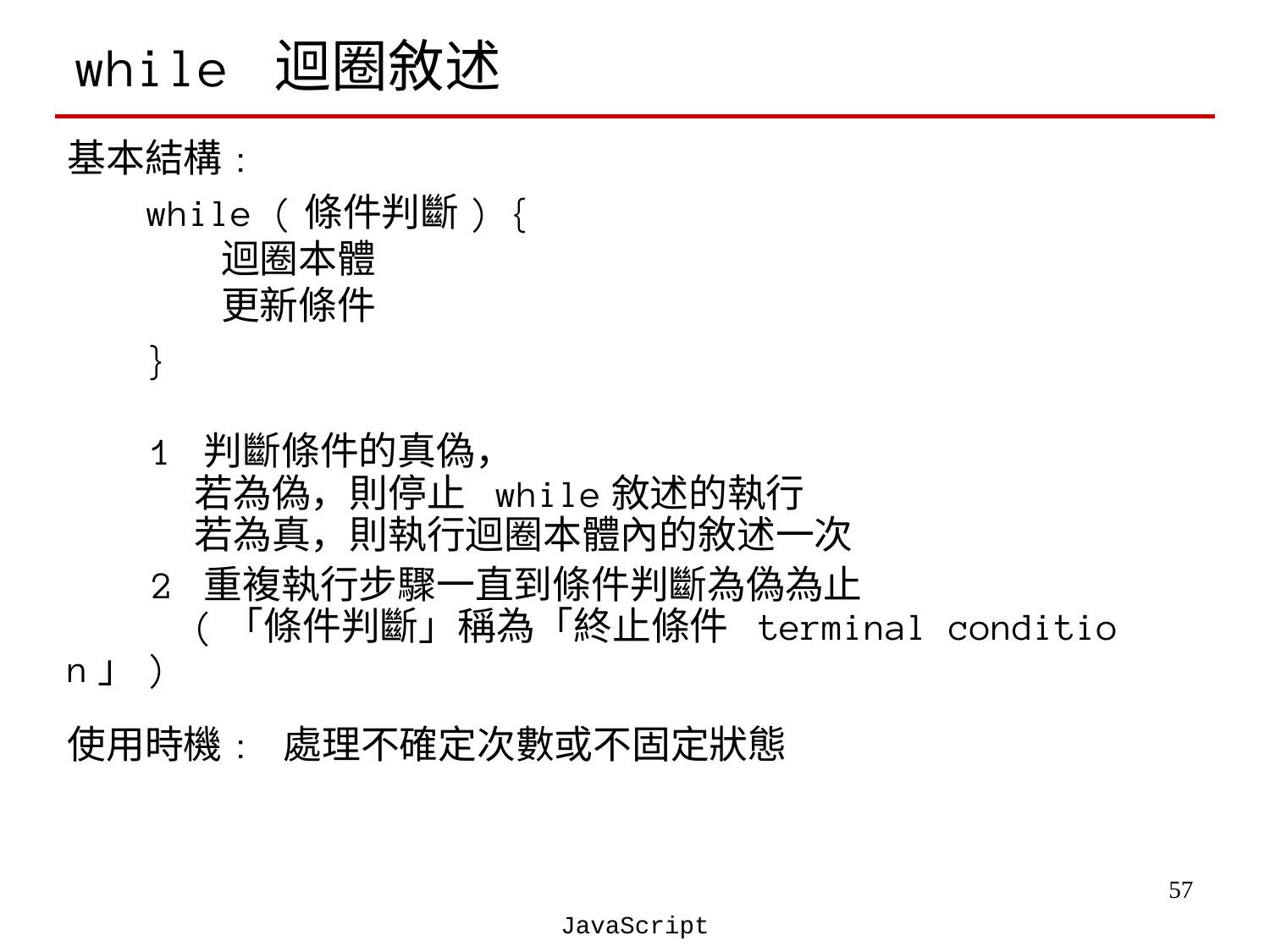

# while 迴圈敘述
基本結構:
while (條件判斷) {
迴圈本體
更新條件
}

    1 判斷條件的真偽，
      若為偽，則停止 while敘述的執行
    	若為真，則執行迴圈本體內的敘述一次
    2 重複執行步驟一直到條件判斷為偽為止
	(「條件判斷」稱為「終止條件 terminal condition」)
使用時機: 處理不確定次數或不固定狀態
57
JavaScript